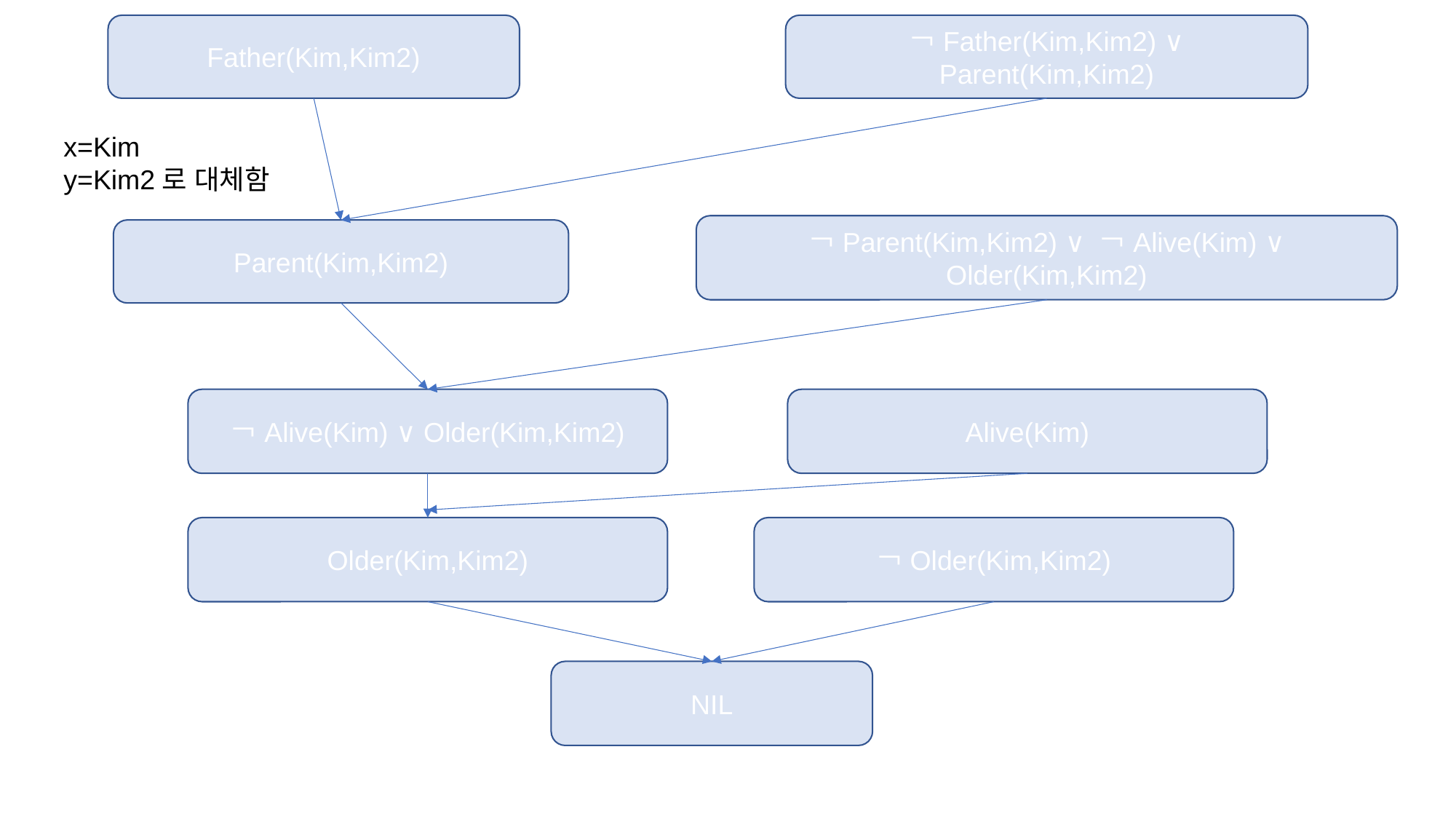

Father(Kim,Kim2)
￢Father(Kim,Kim2) ∨ Parent(Kim,Kim2)
x=Kim
y=Kim2로 대체함
￢Parent(Kim,Kim2) ∨ ￢Alive(Kim) ∨ Older(Kim,Kim2)
Parent(Kim,Kim2)
￢Alive(Kim) ∨ Older(Kim,Kim2)
Alive(Kim)
Older(Kim,Kim2)
￢Older(Kim,Kim2)
NIL